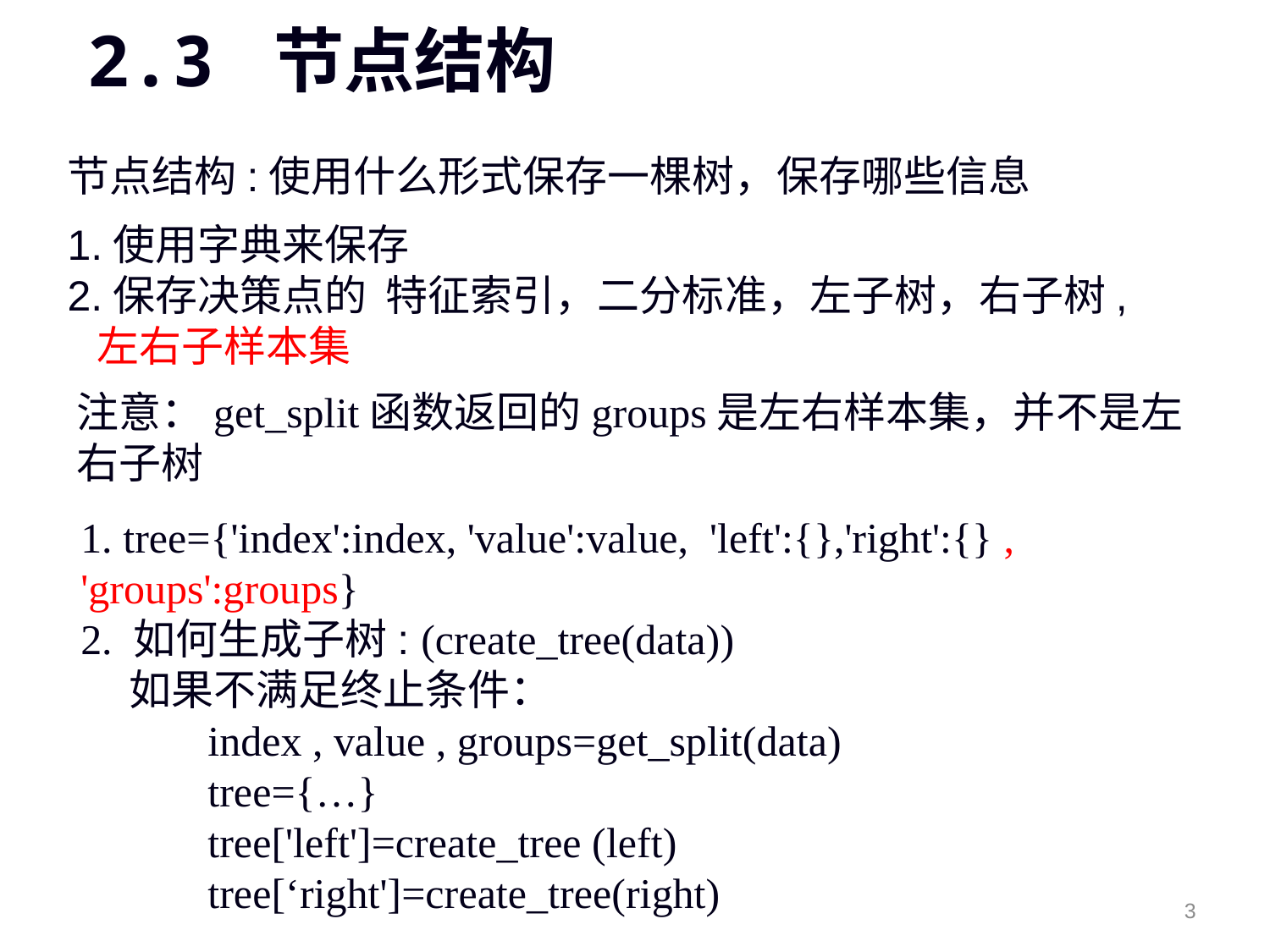

# 2.3 节点结构

节点结构:使用什么形式保存一棵树，保存哪些信息
1.使用字典来保存
2.保存决策点的  特征索引，二分标准，左子树，右子树,
  左右子样本集

注意：get_split函数返回的groups是左右样本集，并不是左右子树
1. tree={'index':index, 'value':value,  'left':{},'right':{} , 	'groups':groups}
2. 如何生成子树: (create_tree(data))
    如果不满足终止条件：
	index , value , groups=get_split(data)
	tree={…}
	tree['left']=create_tree (left)
	tree[‘right']=create_tree(right)